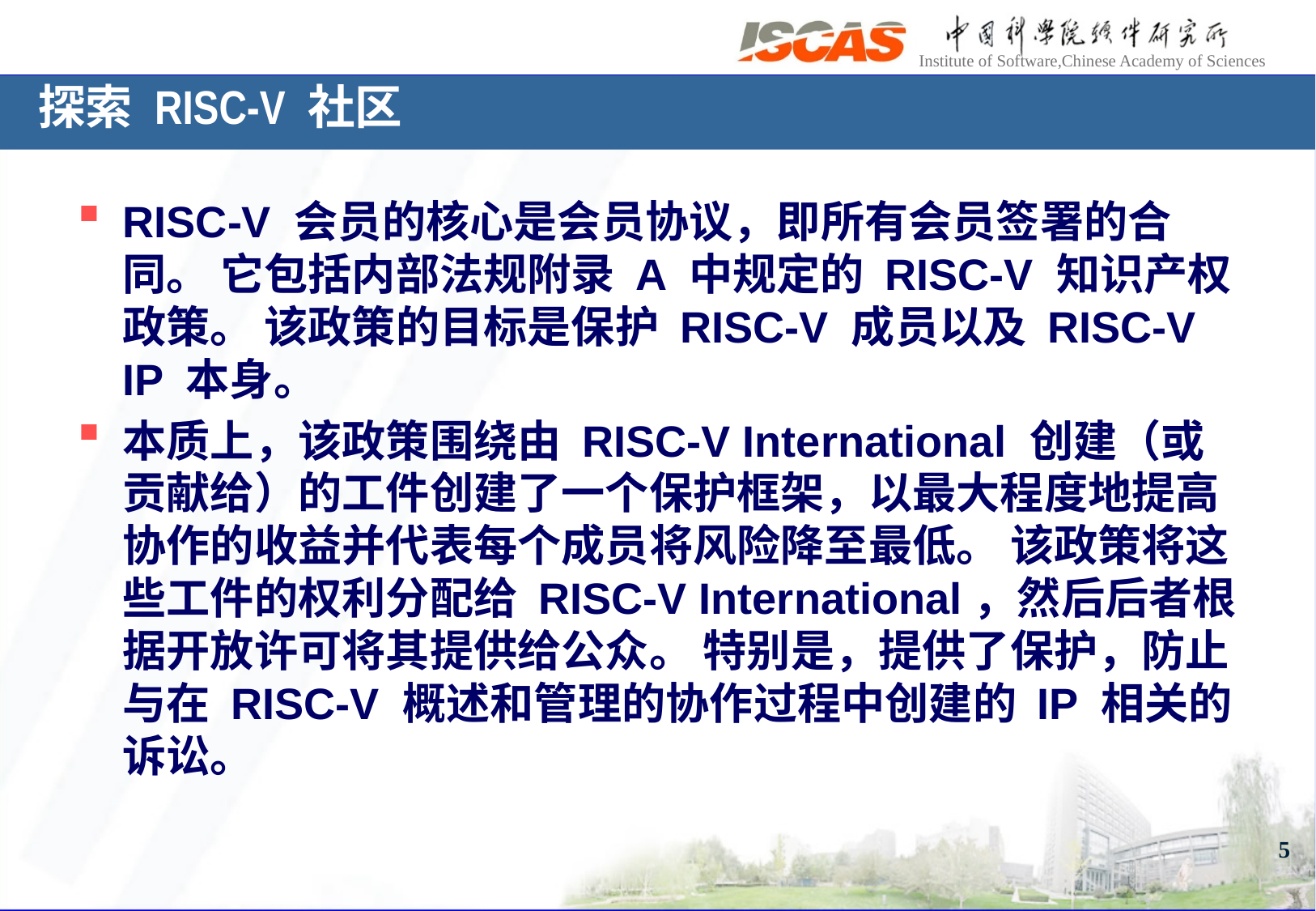

# 探索 RISC-V 社区
RISC-V 会员的核心是会员协议，即所有会员签署的合同。 它包括内部法规附录 A 中规定的 RISC-V 知识产权政策。 该政策的目标是保护 RISC-V 成员以及 RISC-V IP 本身。
本质上，该政策围绕由 RISC-V International 创建（或贡献给）的工件创建了一个保护框架，以最大程度地提高协作的收益并代表每个成员将风险降至最低。 该政策将这些工件的权利分配给 RISC-V International，然后后者根据开放许可将其提供给公众。 特别是，提供了保护，防止与在 RISC-V 概述和管理的协作过程中创建的 IP 相关的诉讼。
5